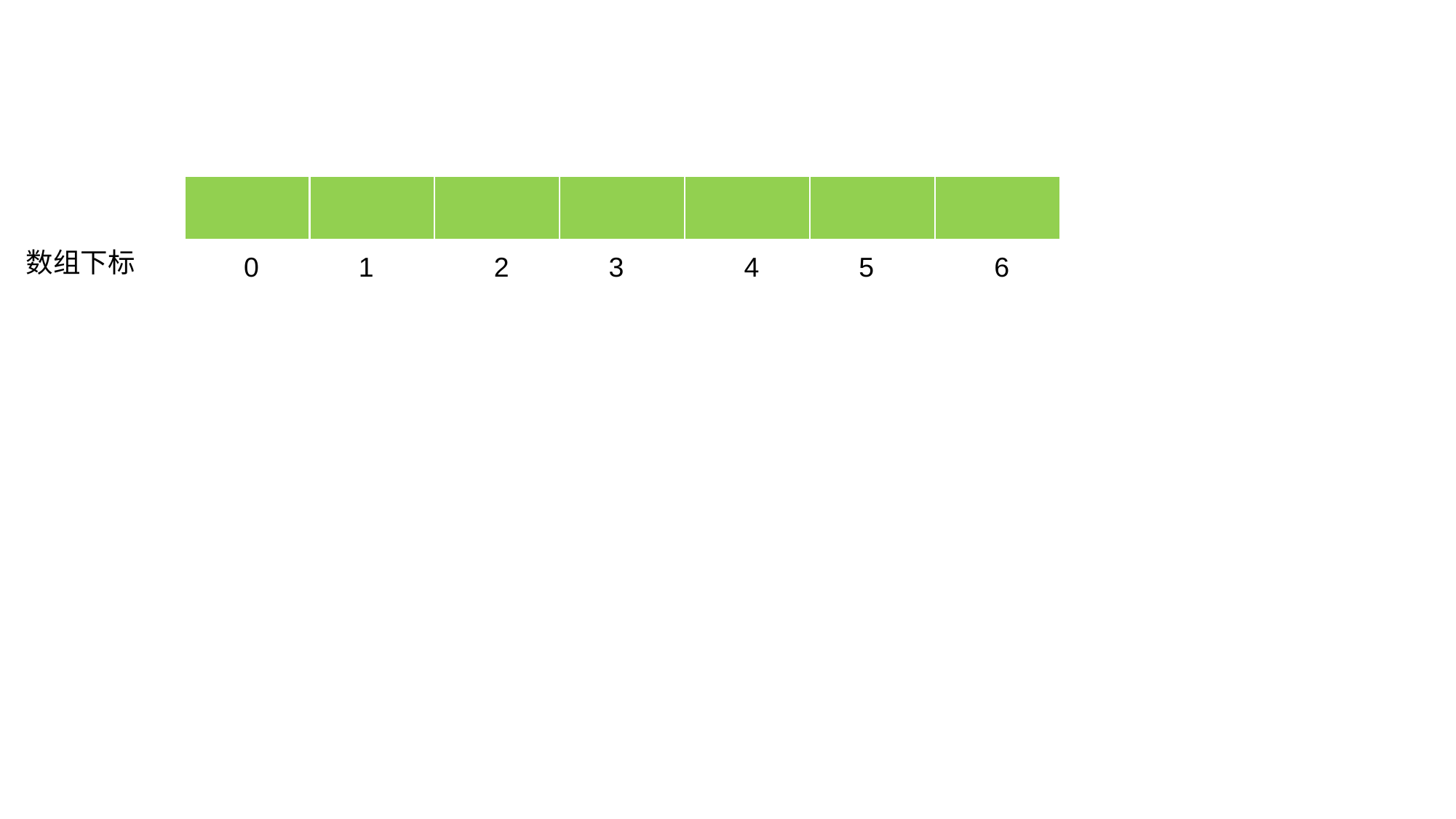

数组下标
0
1
2
3
4
5
6